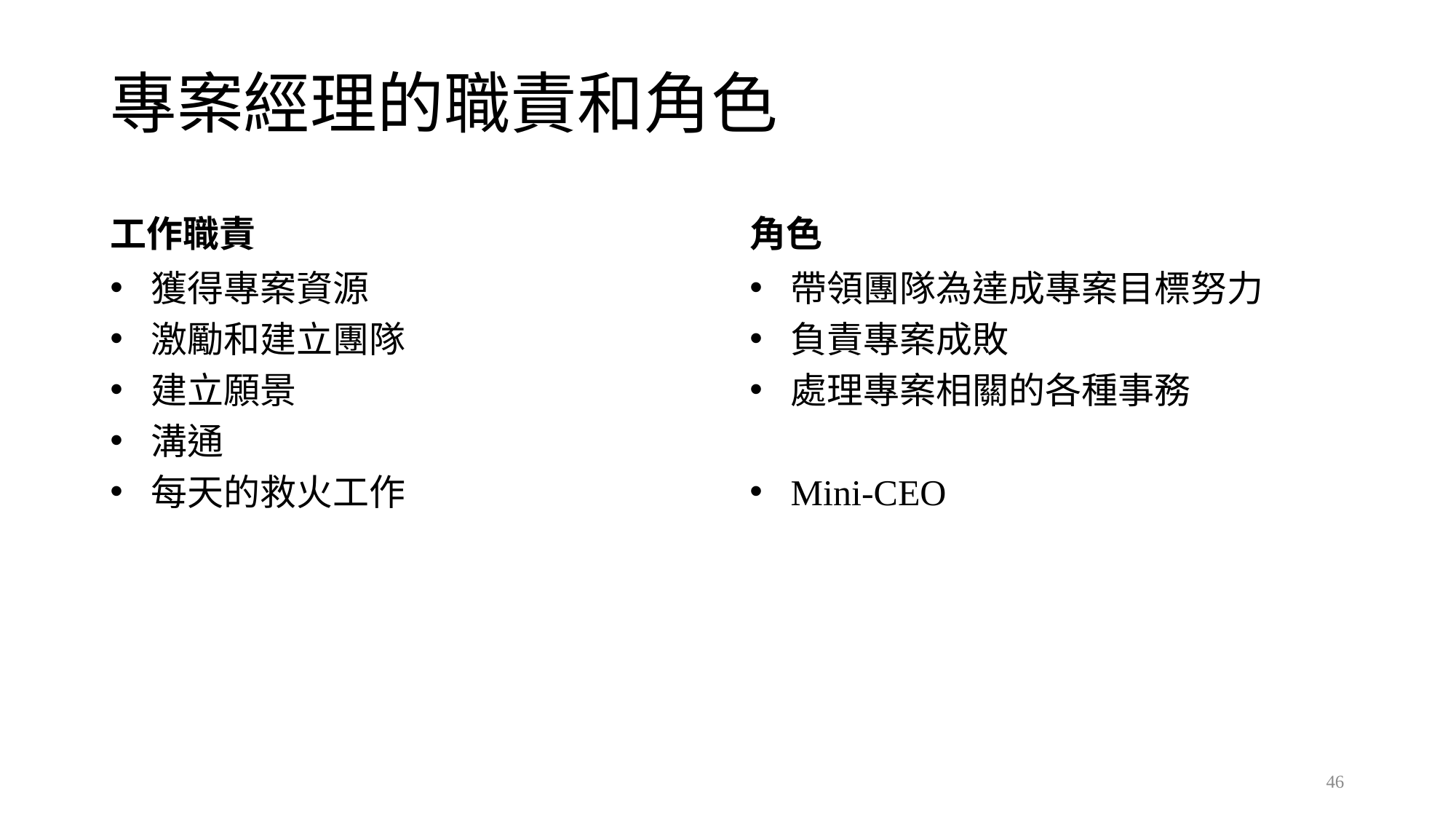

# 專案經理的職責和角色
工作職責
角色
獲得專案資源
激勵和建立團隊
建立願景
溝通
每天的救火工作

帶領團隊為達成專案目標努力
負責專案成敗
處理專案相關的各種事務

Mini-CEO
46